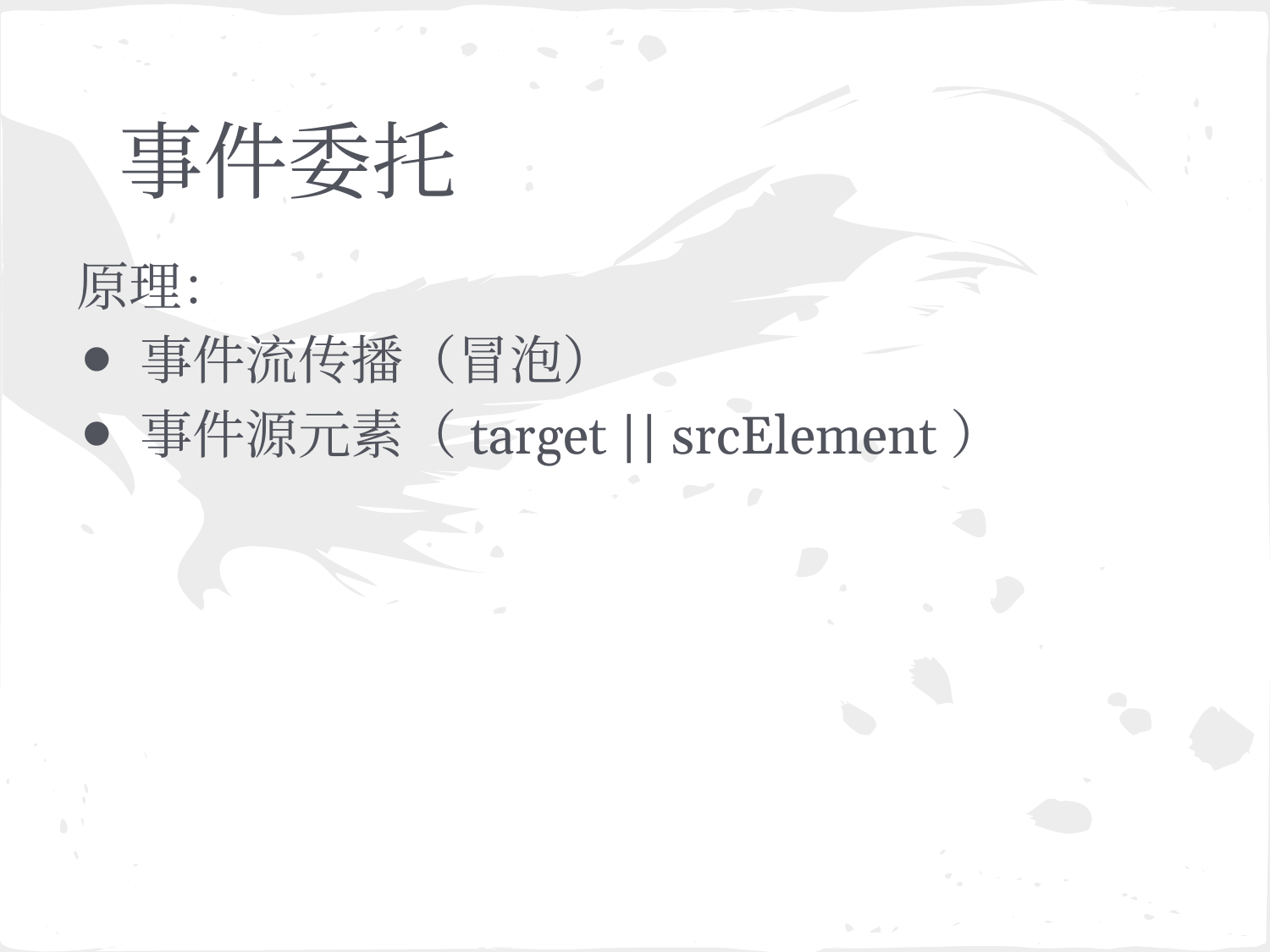

# 事件委托
原理：
事件流传播（冒泡）
事件源元素（target || srcElement）